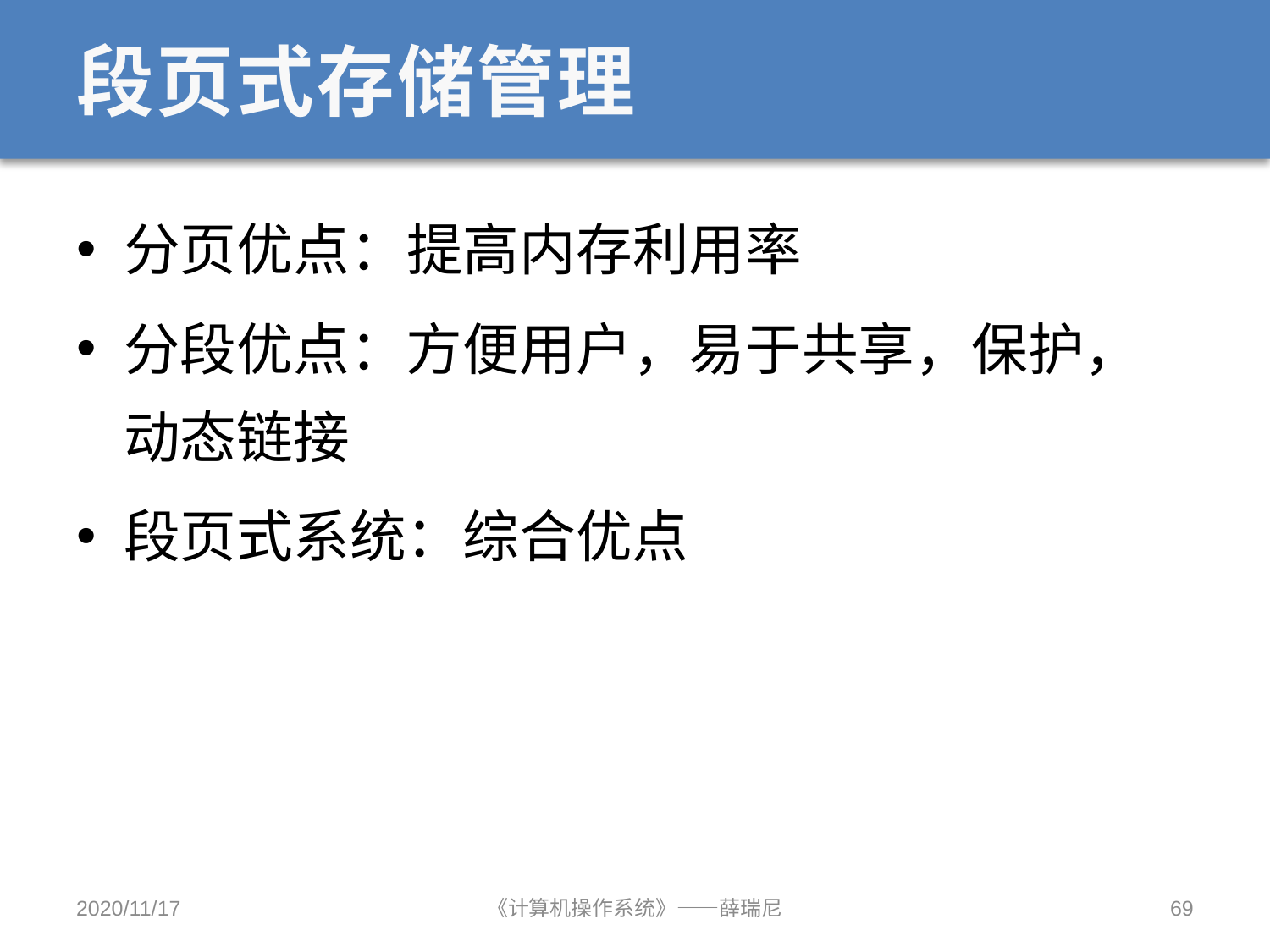

# 段页式存储管理
分页优点：提高内存利用率
分段优点：方便用户，易于共享，保护，动态链接
段页式系统：综合优点

2020/11/17
《计算机操作系统》——薛瑞尼
69